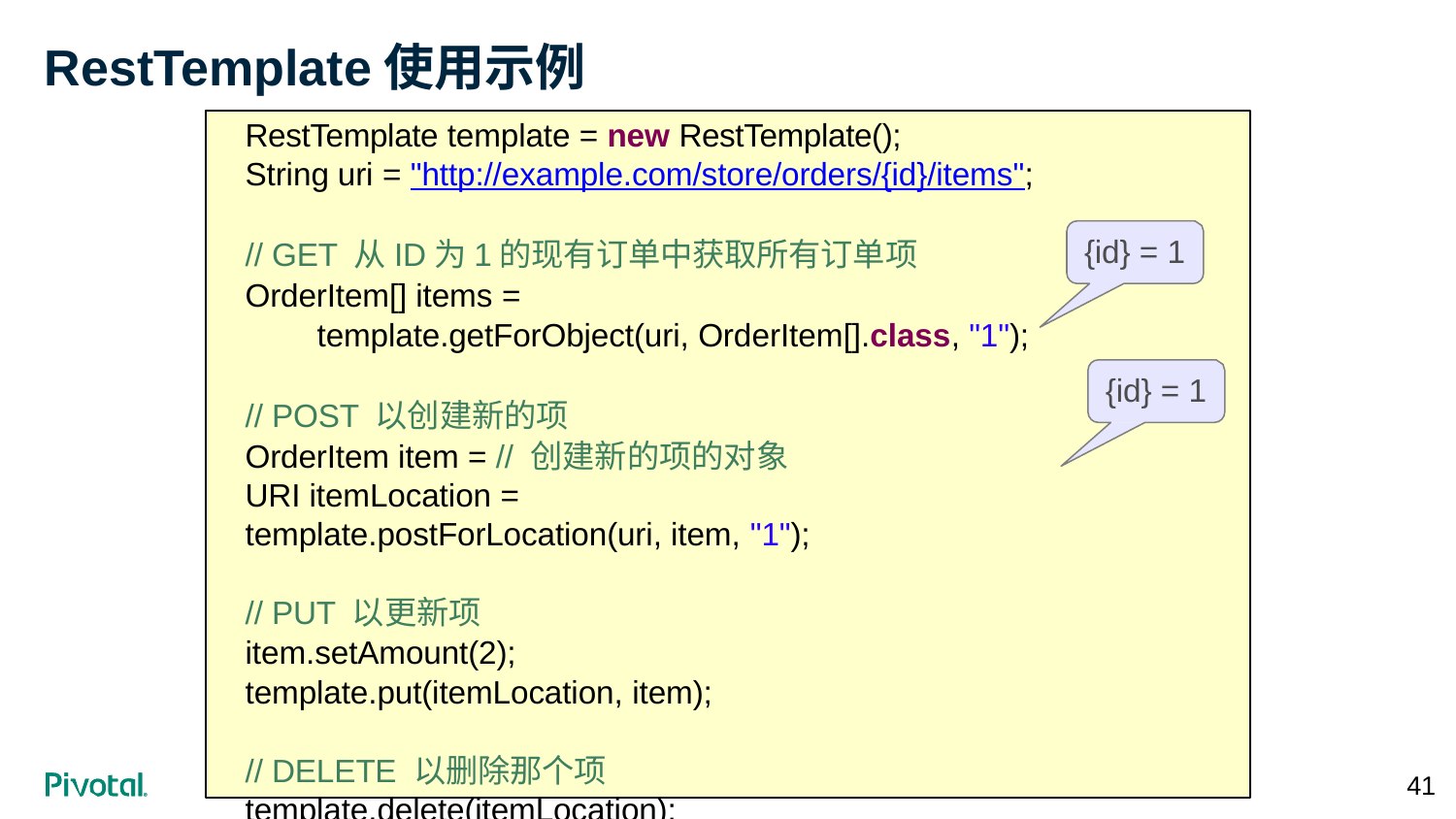

# RestTemplate使用示例

RestTemplate template = new RestTemplate();
String uri = "http://example.com/store/orders/{id}/items";

// GET 从ID为1的现有订单中获取所有订单项
OrderItem[] items =
template.getForObject(uri, OrderItem[].class, "1");

// POST 以创建新的项
OrderItem item = // 创建新的项的对象
URI itemLocation = template.postForLocation(uri, item, "1");

// PUT 以更新项
item.setAmount(2);
template.put(itemLocation, item);

// DELETE 以删除那个项
template.delete(itemLocation);

{id} = 1

{id} = 1
41